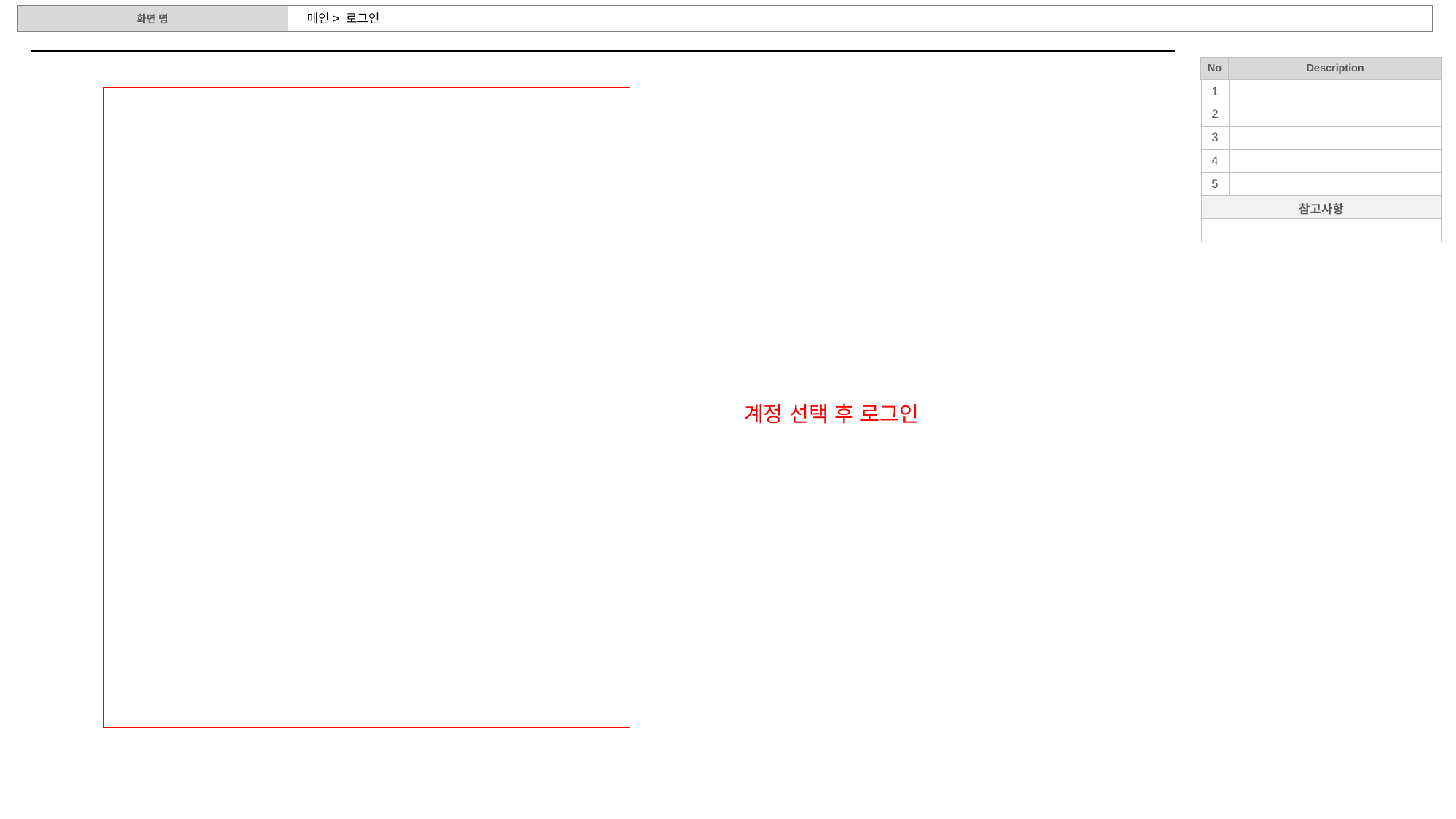

메인> 로그인
| 1 |  |
| --- | --- |
| 2 |  |
| 3 |  |
| 4 |  |
| 5 |  |
| 참고사항 |  |
|  |  |

계정 선택 후 로그인